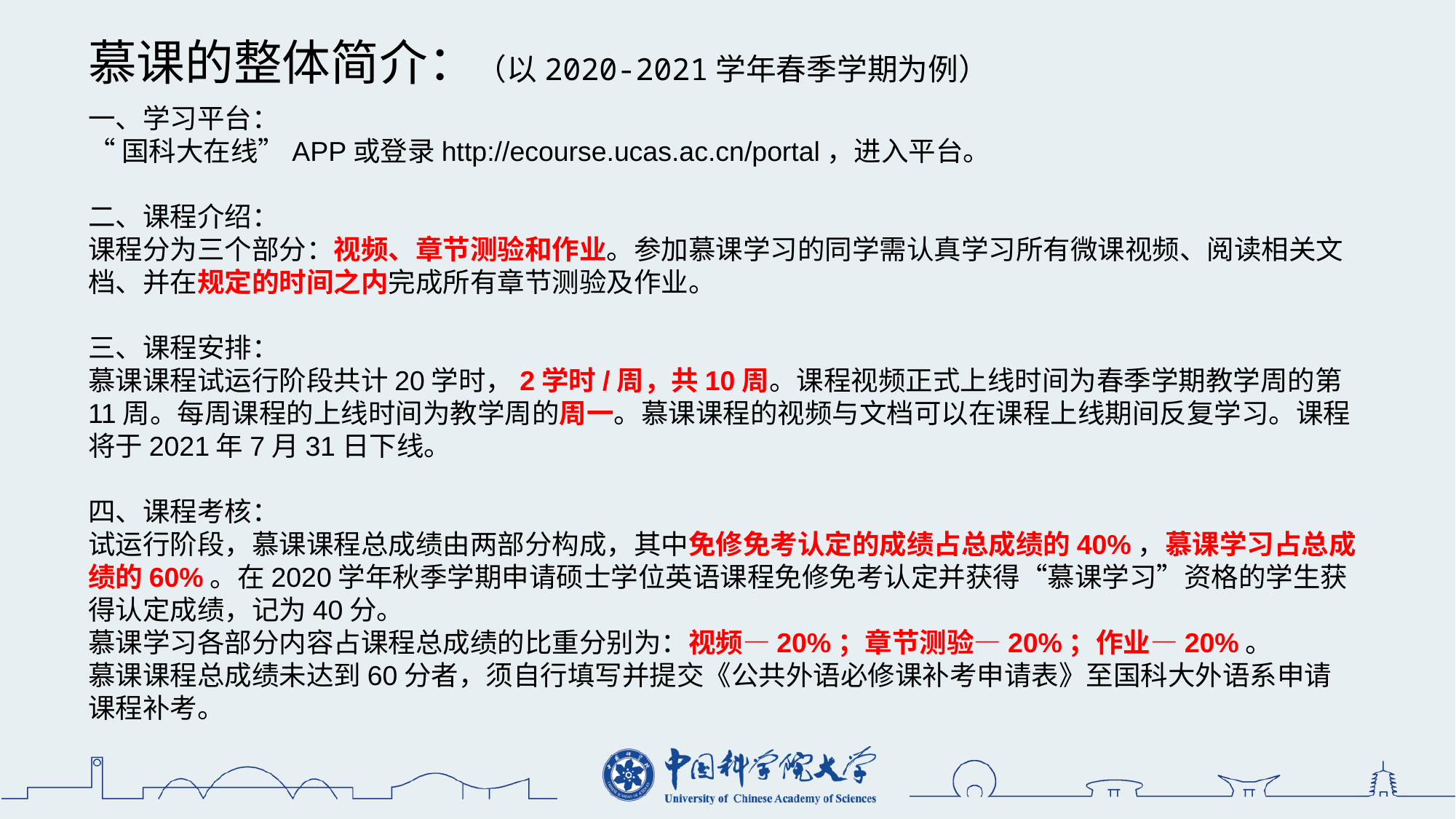

慕课的整体简介：（以2020-2021学年春季学期为例）
一、学习平台：
“国科大在线”APP或登录http://ecourse.ucas.ac.cn/portal，进入平台。

二、课程介绍：
课程分为三个部分：视频、章节测验和作业。参加慕课学习的同学需认真学习所有微课视频、阅读相关文档、并在规定的时间之内完成所有章节测验及作业。

三、课程安排：
慕课课程试运行阶段共计20学时，2学时/周，共10周。课程视频正式上线时间为春季学期教学周的第11周。每周课程的上线时间为教学周的周一。慕课课程的视频与文档可以在课程上线期间反复学习。课程将于2021年7月31日下线。

四、课程考核：
试运行阶段，慕课课程总成绩由两部分构成，其中免修免考认定的成绩占总成绩的40%，慕课学习占总成绩的60%。在2020学年秋季学期申请硕士学位英语课程免修免考认定并获得“慕课学习”资格的学生获得认定成绩，记为40分。
慕课学习各部分内容占课程总成绩的比重分别为：视频—20%；章节测验—20%；作业—20%。
慕课课程总成绩未达到60分者，须自行填写并提交《公共外语必修课补考申请表》至国科大外语系申请课程补考。